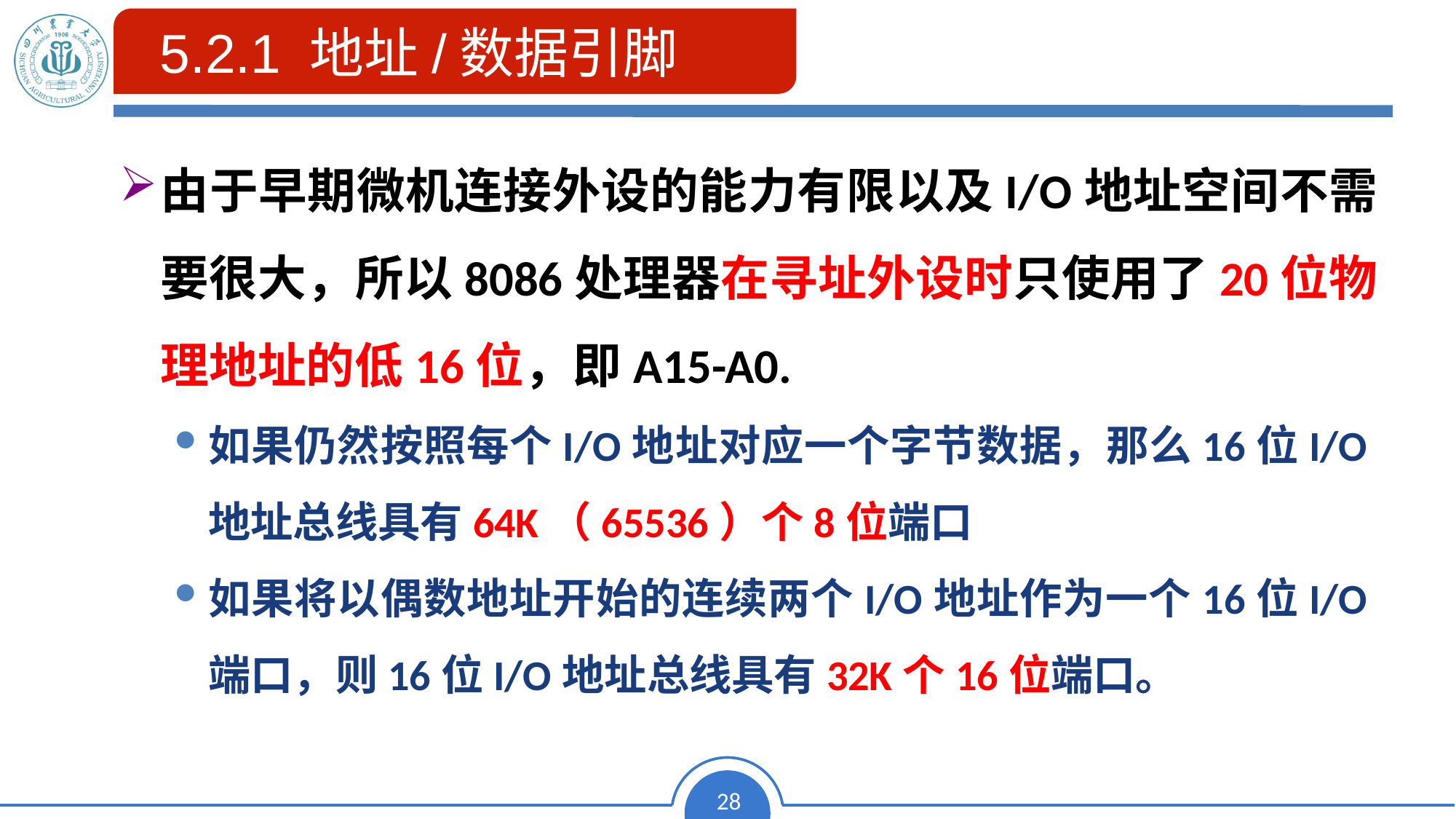

# 5.2.1 地址/数据引脚
  5.2.1 地址/数据引脚
由于早期微机连接外设的能力有限以及I/O地址空间不需要很大，所以8086处理器在寻址外设时只使用了20位物理地址的低16位，即A15-A0.
如果仍然按照每个I/O地址对应一个字节数据，那么16位I/O地址总线具有64K（65536）个8位端口
如果将以偶数地址开始的连续两个I/O地址作为一个16位I/O端口，则16位I/O地址总线具有32K个16位端口。